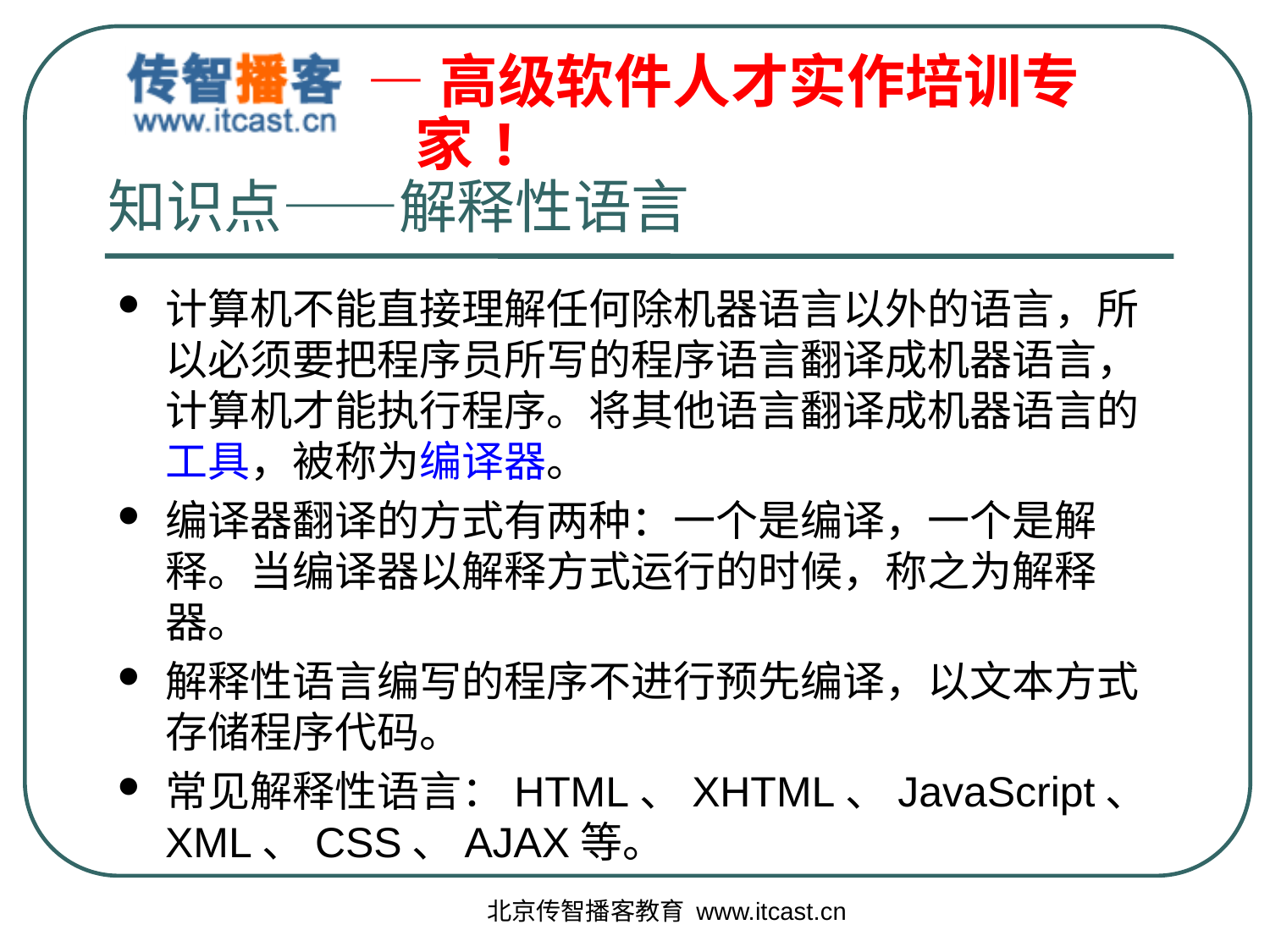

# 知识点——解释性语言
计算机不能直接理解任何除机器语言以外的语言，所以必须要把程序员所写的程序语言翻译成机器语言，计算机才能执行程序。将其他语言翻译成机器语言的工具，被称为编译器。
编译器翻译的方式有两种：一个是编译，一个是解释。当编译器以解释方式运行的时候，称之为解释器。
解释性语言编写的程序不进行预先编译，以文本方式存储程序代码。
常见解释性语言：HTML、XHTML、JavaScript、XML、CSS、AJAX等。